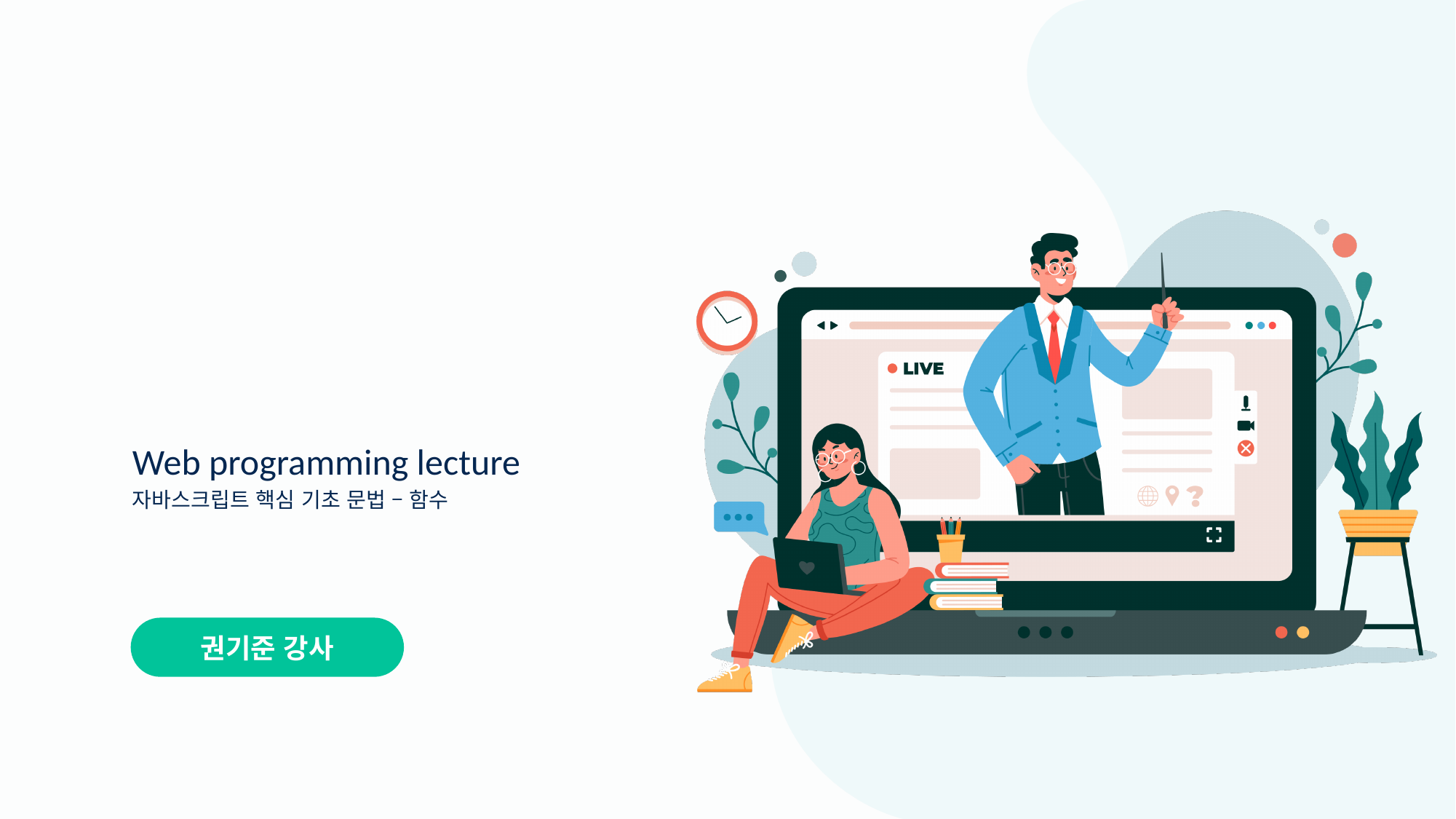

Web programming lecture
자바스크립트 핵심 기초 문법 – 함수
권기준 강사